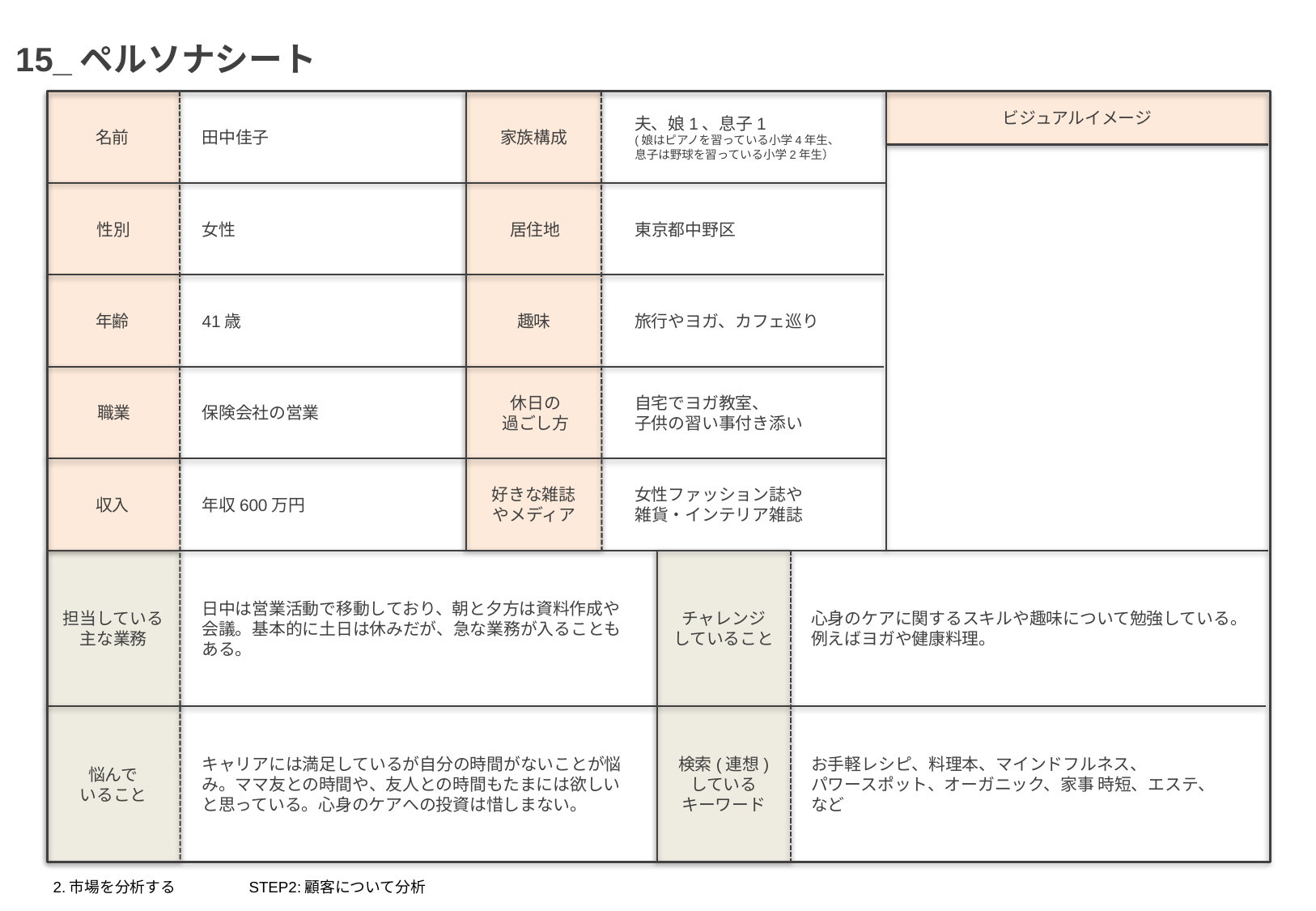

15_ペルソナシート

ビジュアルイメージ
夫、娘1、息子1
(娘はピアノを習っている小学4年生、
息子は野球を習っている小学2年生）
田中佳子
名前
家族構成
女性
東京都中野区
性別
居住地
41歳
旅行やヨガ、カフェ巡り
年齢
趣味
休日の
過ごし方
自宅でヨガ教室、
子供の習い事付き添い
保険会社の営業
職業
好きな雑誌
やメディア
女性ファッション誌や
雑貨・インテリア雑誌
年収600万円
収入

日中は営業活動で移動しており、朝と夕方は資料作成や会議。基本的に土日は休みだが、急な業務が入ることもある。
担当している
主な業務
チャレンジ
していること
心身のケアに関するスキルや趣味について勉強している。例えばヨガや健康料理。
検索(連想)
している
キーワード
キャリアには満足しているが自分の時間がないことが悩み。ママ友との時間や、友人との時間もたまには欲しいと思っている。心身のケアへの投資は惜しまない。
お手軽レシピ、料理本、マインドフルネス、
パワースポット、オーガニック、家事 時短、エステ、
など
悩んで
いること
2.市場を分析する
STEP2:顧客について分析